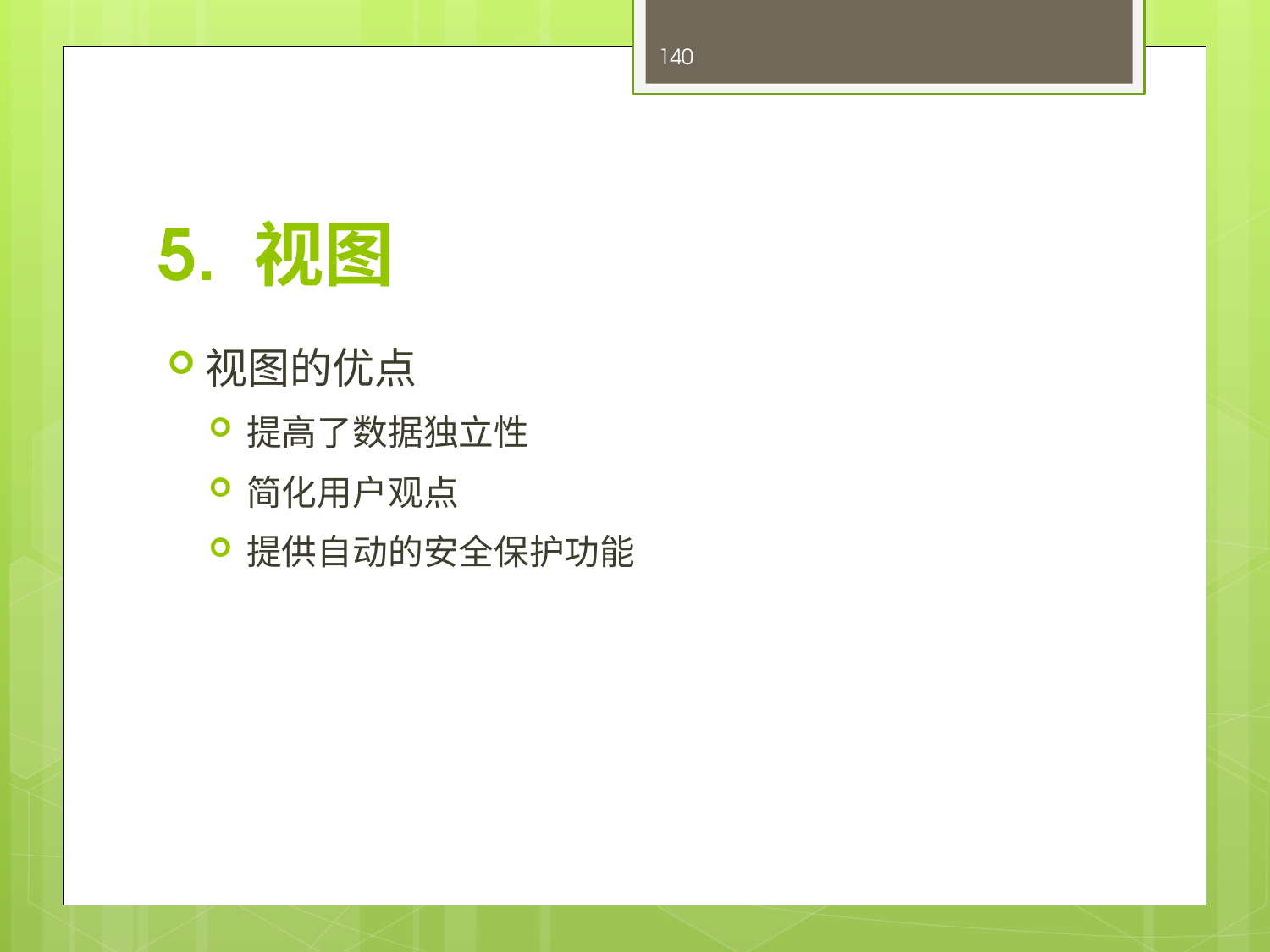

140
# 5. 视图
视图的优点
提高了数据独立性
简化用户观点
提供自动的安全保护功能